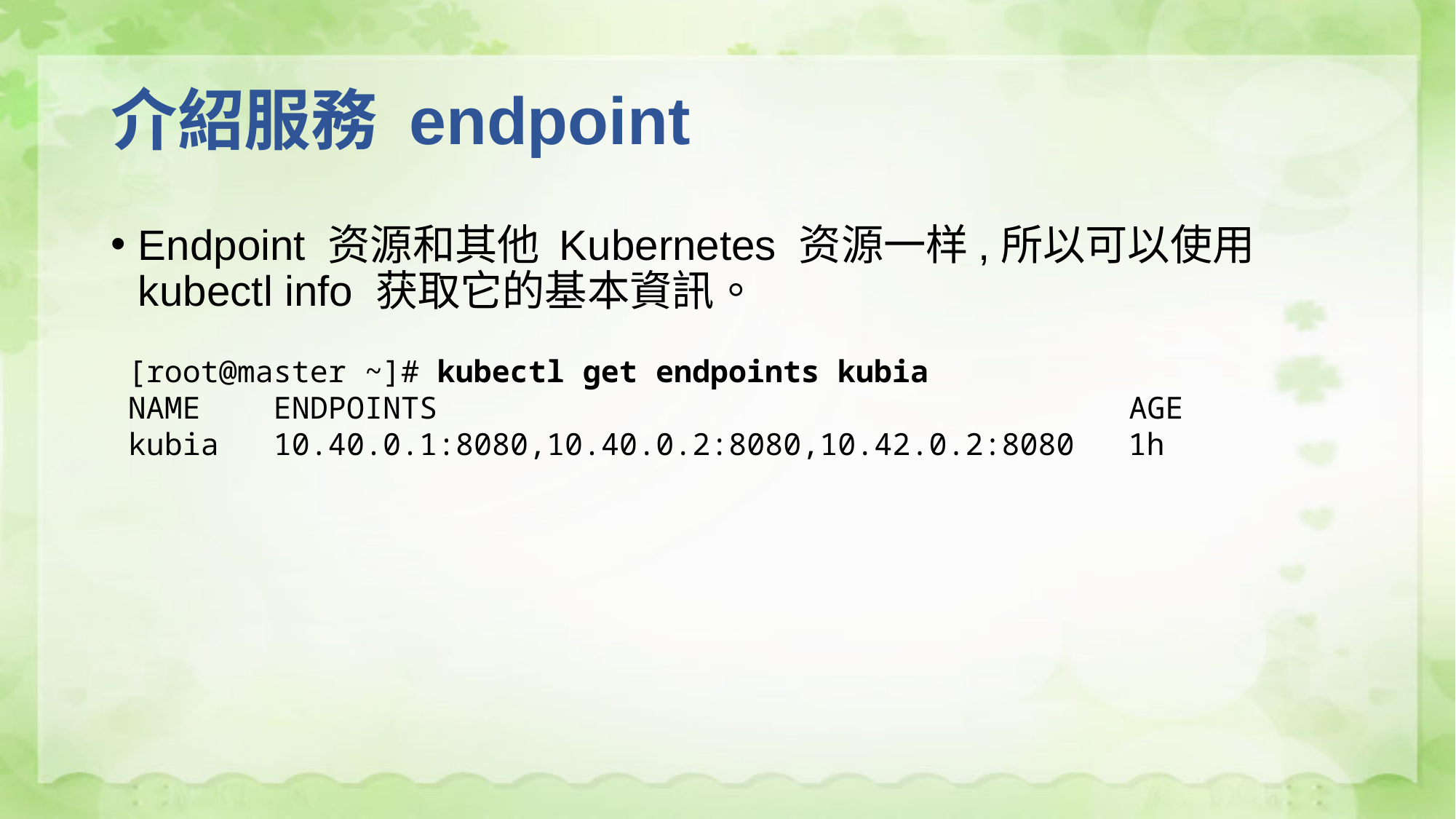

# 介紹服務 endpoint
Endpoint 资源和其他 Kubernetes 资源一样,所以可以使用kubectl info 获取它的基本資訊。
[root@master ~]# kubectl get endpoints kubia
NAME    ENDPOINTS                                      AGE
kubia   10.40.0.1:8080,10.40.0.2:8080,10.42.0.2:8080   1h